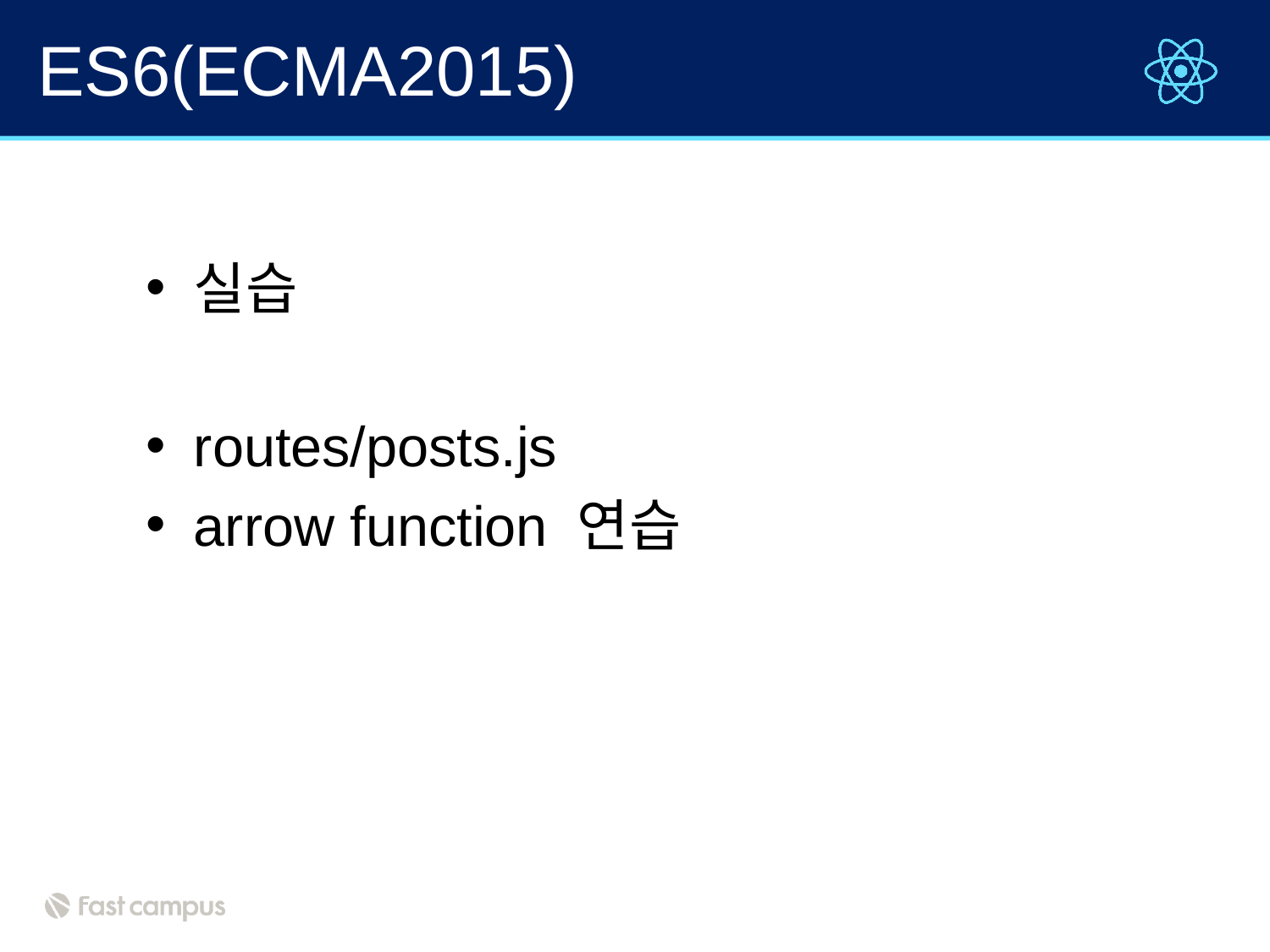

# ES6(ECMA2015)
실습

routes/posts.js
arrow function 연습